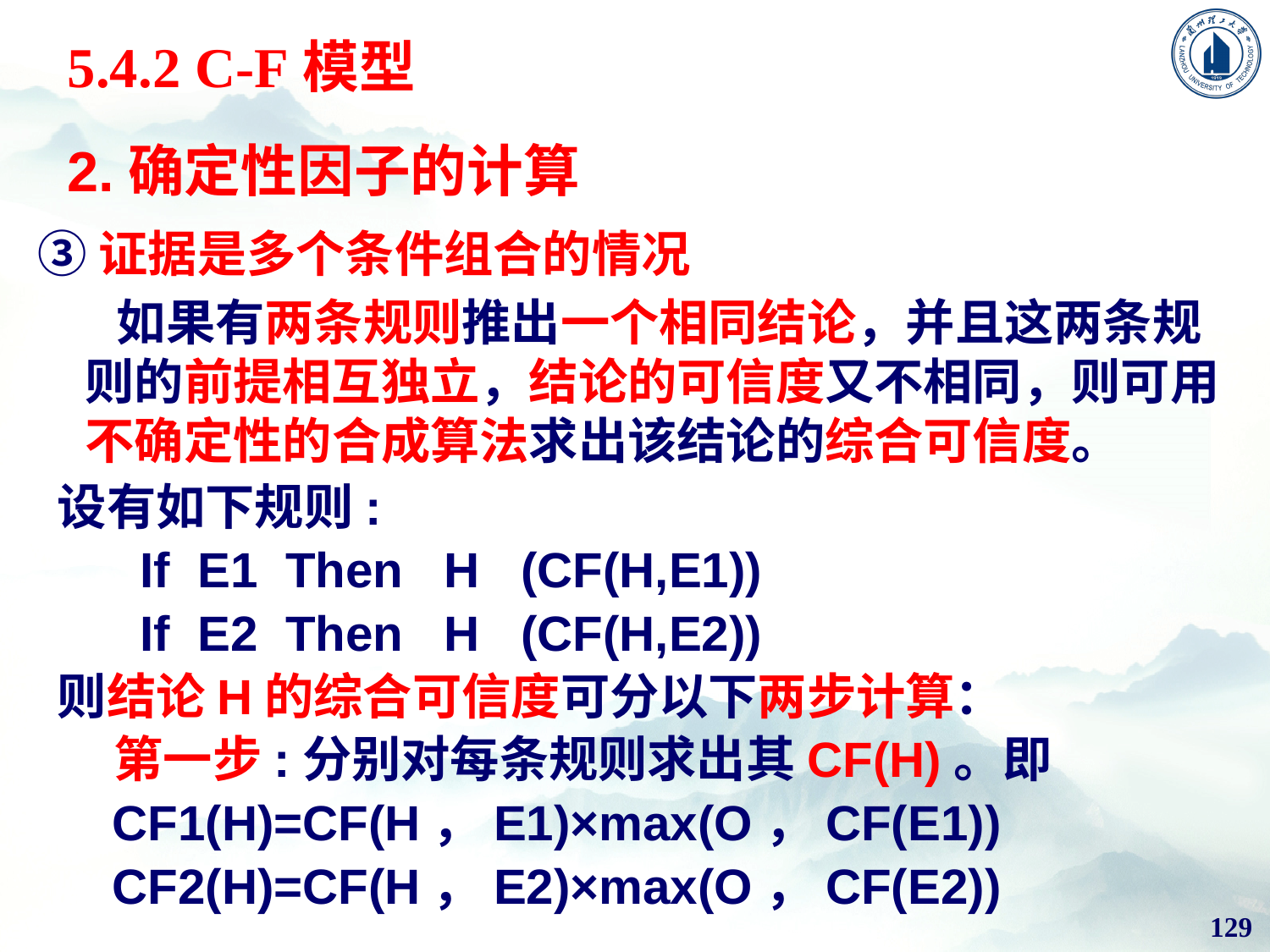

5.4.2 C-F模型
2.确定性因子的计算
③证据是多个条件组合的情况
      如果有两条规则推出一个相同结论，并且这两条规则的前提相互独立，结论的可信度又不相同，则可用不确定性的合成算法求出该结论的综合可信度。
设有如下规则:
      If  E1  Then   H   (CF(H,E1))
      If  E2  Then   H   (CF(H,E2))
则结论H的综合可信度可分以下两步计算：
    第一步:分别对每条规则求出其CF(H)。即
    CF1(H)=CF(H，E1)×max(O，CF(E1))
    CF2(H)=CF(H，E2)×max(O，CF(E2))
129